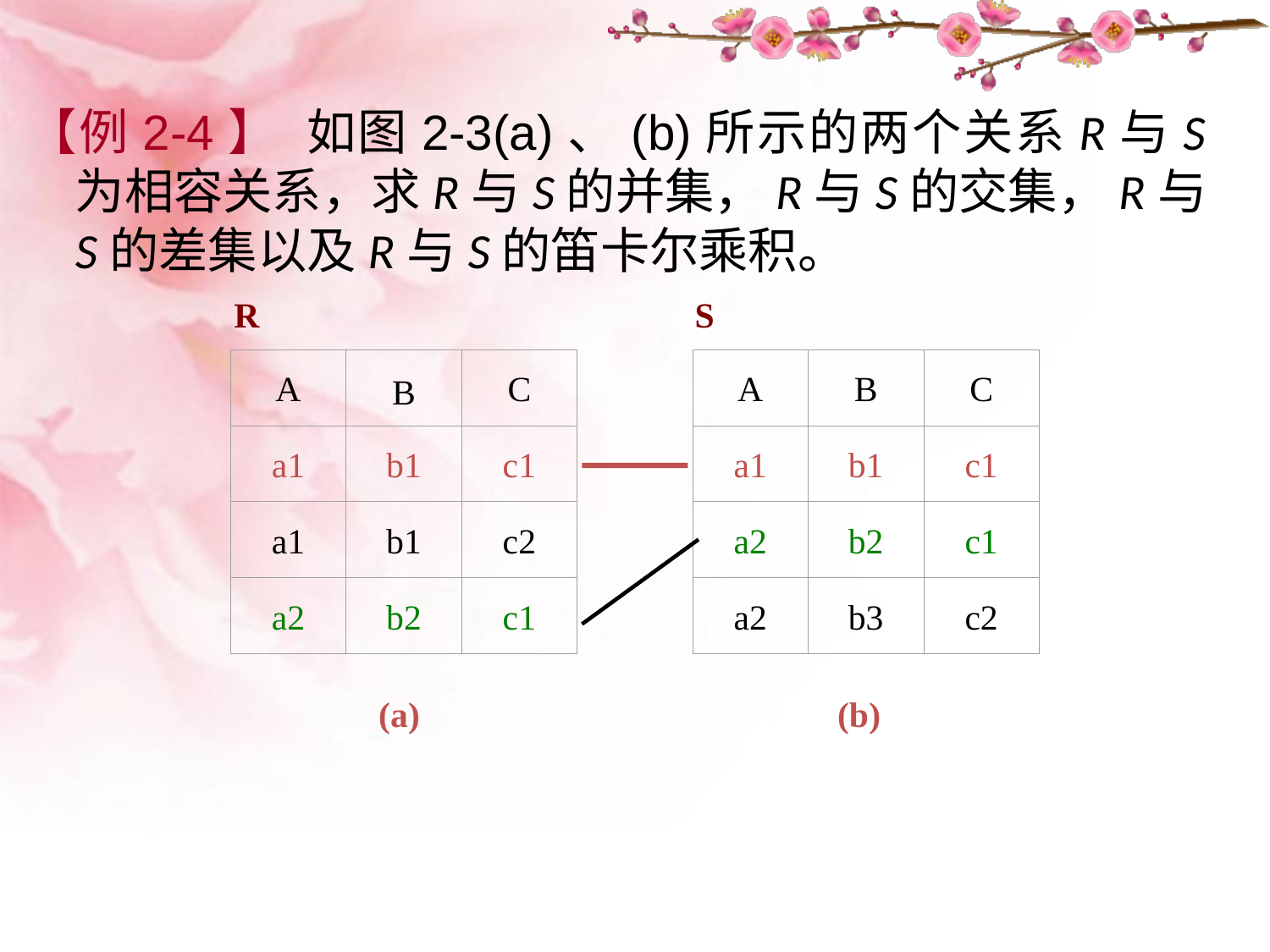

【例2-4】  如图2-3(a)、(b)所示的两个关系R与S为相容关系，求R与S的并集，R与S的交集，R与S的差集以及R与S的笛卡尔乘积。
   R                                                 S

A

B

C

A

B

C

a1

b1

c1

a1

b1

c1

a1

b1

c2

a2

b2

c1

a2

b2

c1

a2

b3

c2
                          (a)                                               (b)